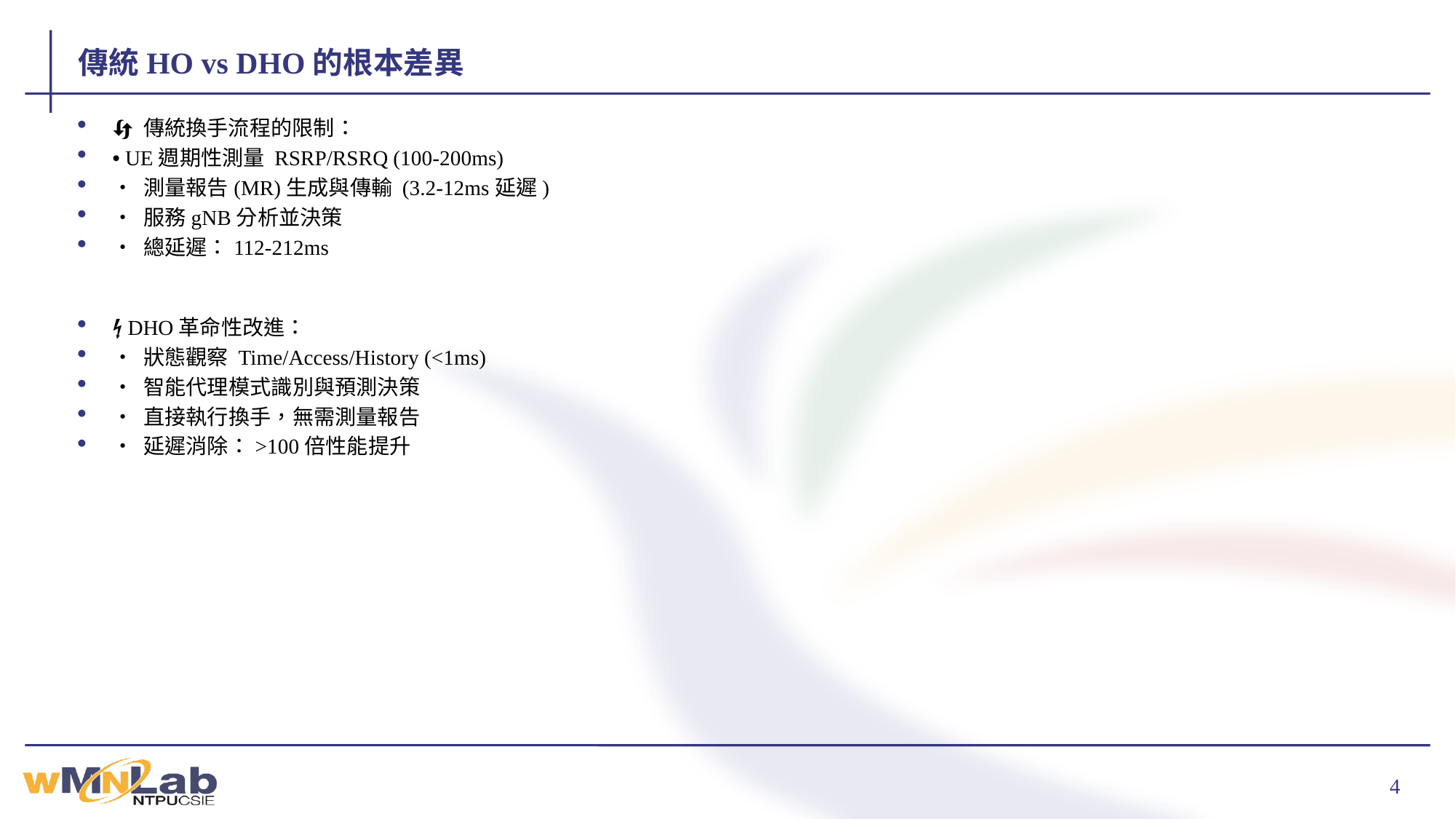

# 傳統HO vs DHO的根本差異
🔄 傳統換手流程的限制：
• UE週期性測量 RSRP/RSRQ (100-200ms)
• 測量報告(MR)生成與傳輸 (3.2-12ms延遲)
• 服務gNB分析並決策
• 總延遲：112-212ms

⚡ DHO革命性改進：
• 狀態觀察 Time/Access/History (<1ms)
• 智能代理模式識別與預測決策
• 直接執行換手，無需測量報告
• 延遲消除：>100倍性能提升